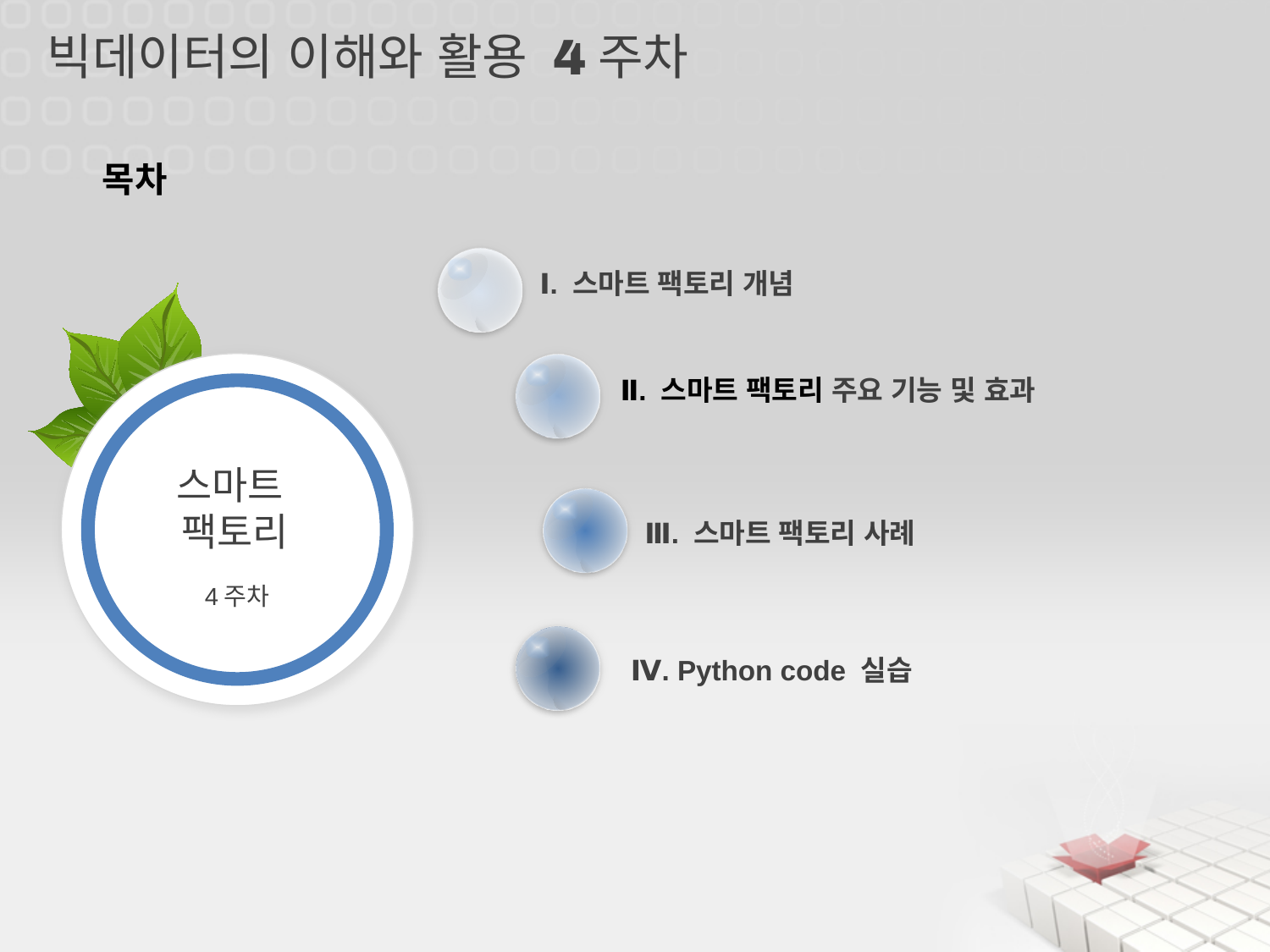

빅데이터의 이해와 활용 4주차
목차

Ⅰ. 스마트 팩토리 개념

Ⅱ. 스마트 팩토리 주요 기능 및 효과

스마트
팩토리

4주차

Ⅲ. 스마트 팩토리 사례

Ⅳ. Python code 실습